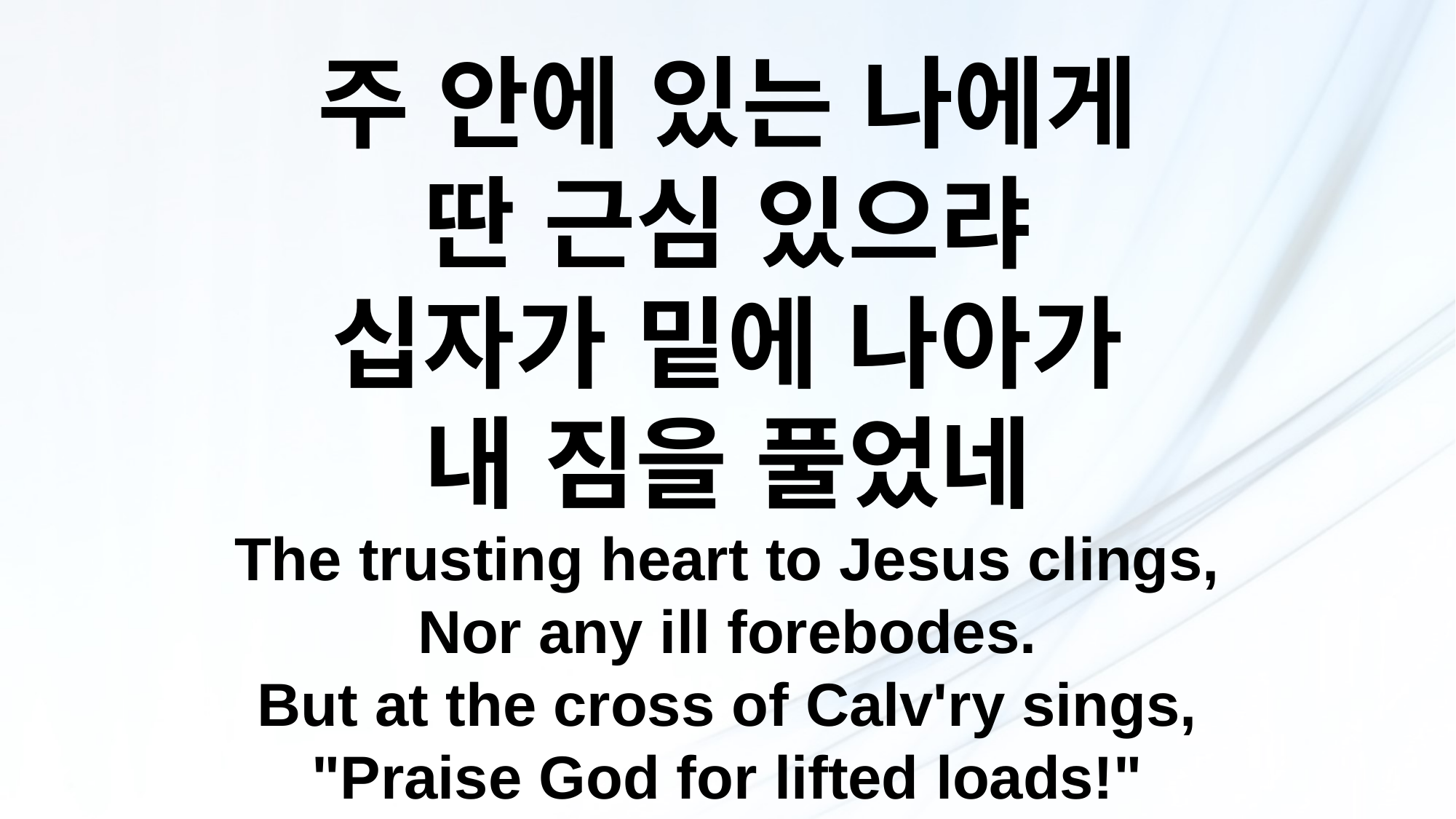

주 안에 있는 나에게
딴 근심 있으랴
십자가 밑에 나아가
내 짐을 풀었네
The trusting heart to Jesus clings,
Nor any ill forebodes.
But at the cross of Calv'ry sings,
"Praise God for lifted loads!"